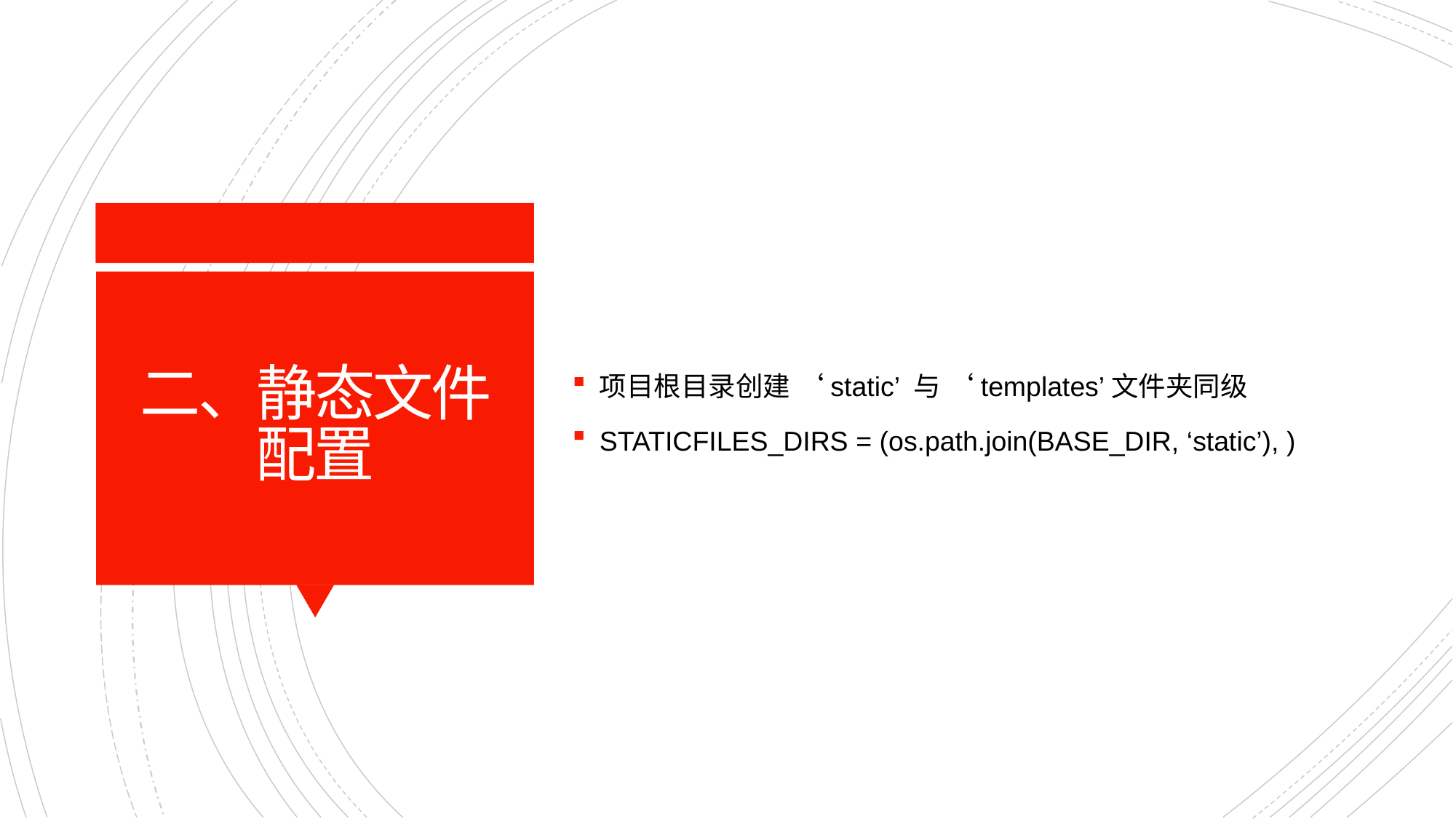

项目根目录创建 ‘static’ 与 ‘templates’文件夹同级
STATICFILES_DIRS = (os.path.join(BASE_DIR, ‘static’), )
# 二、静态文件配置